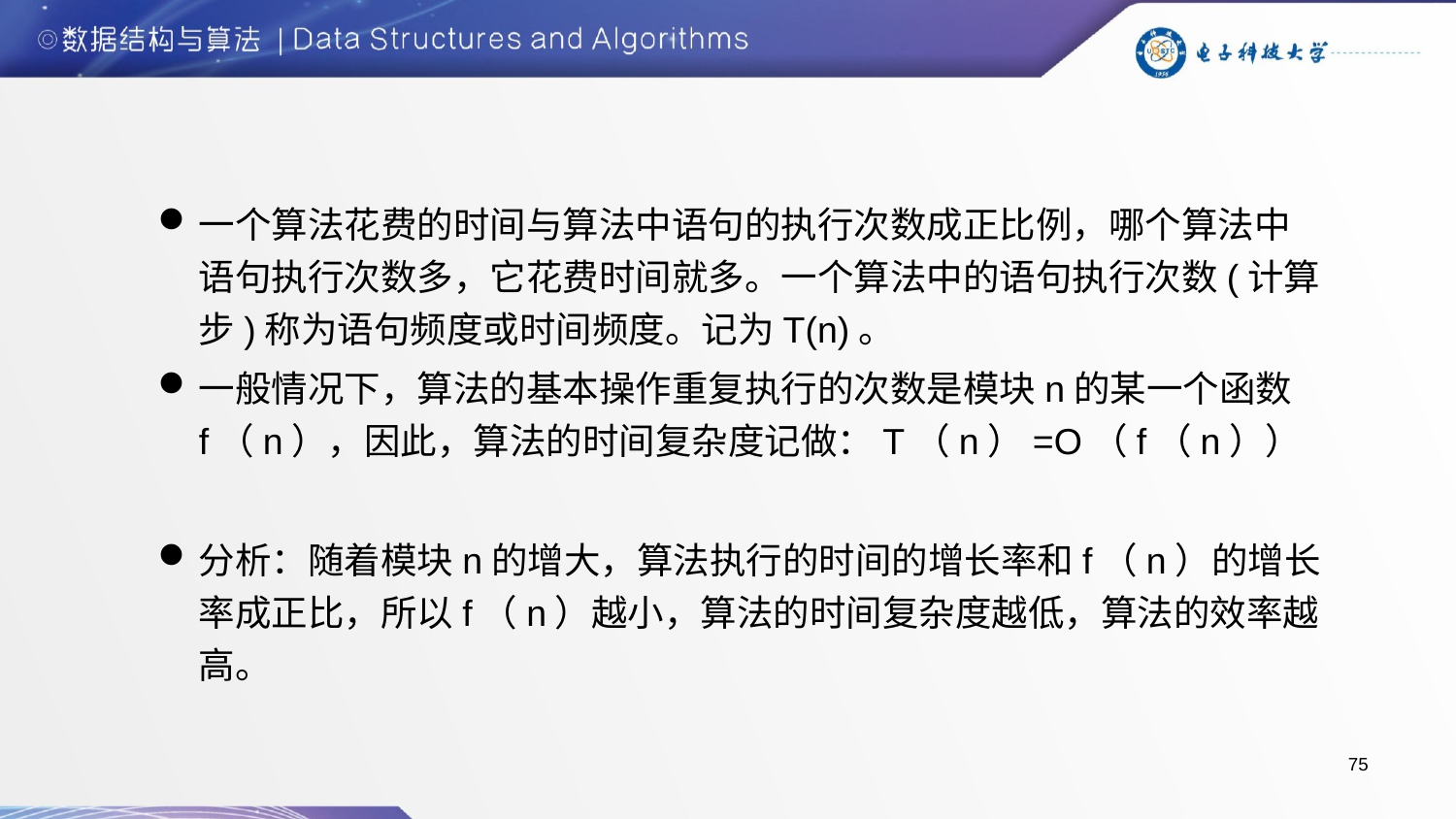

一个算法花费的时间与算法中语句的执行次数成正比例，哪个算法中语句执行次数多，它花费时间就多。一个算法中的语句执行次数(计算步)称为语句频度或时间频度。记为T(n)。
一般情况下，算法的基本操作重复执行的次数是模块n的某一个函数f（n），因此，算法的时间复杂度记做：T（n）=O（f（n））

分析：随着模块n的增大，算法执行的时间的增长率和f（n）的增长率成正比，所以f（n）越小，算法的时间复杂度越低，算法的效率越高。
75